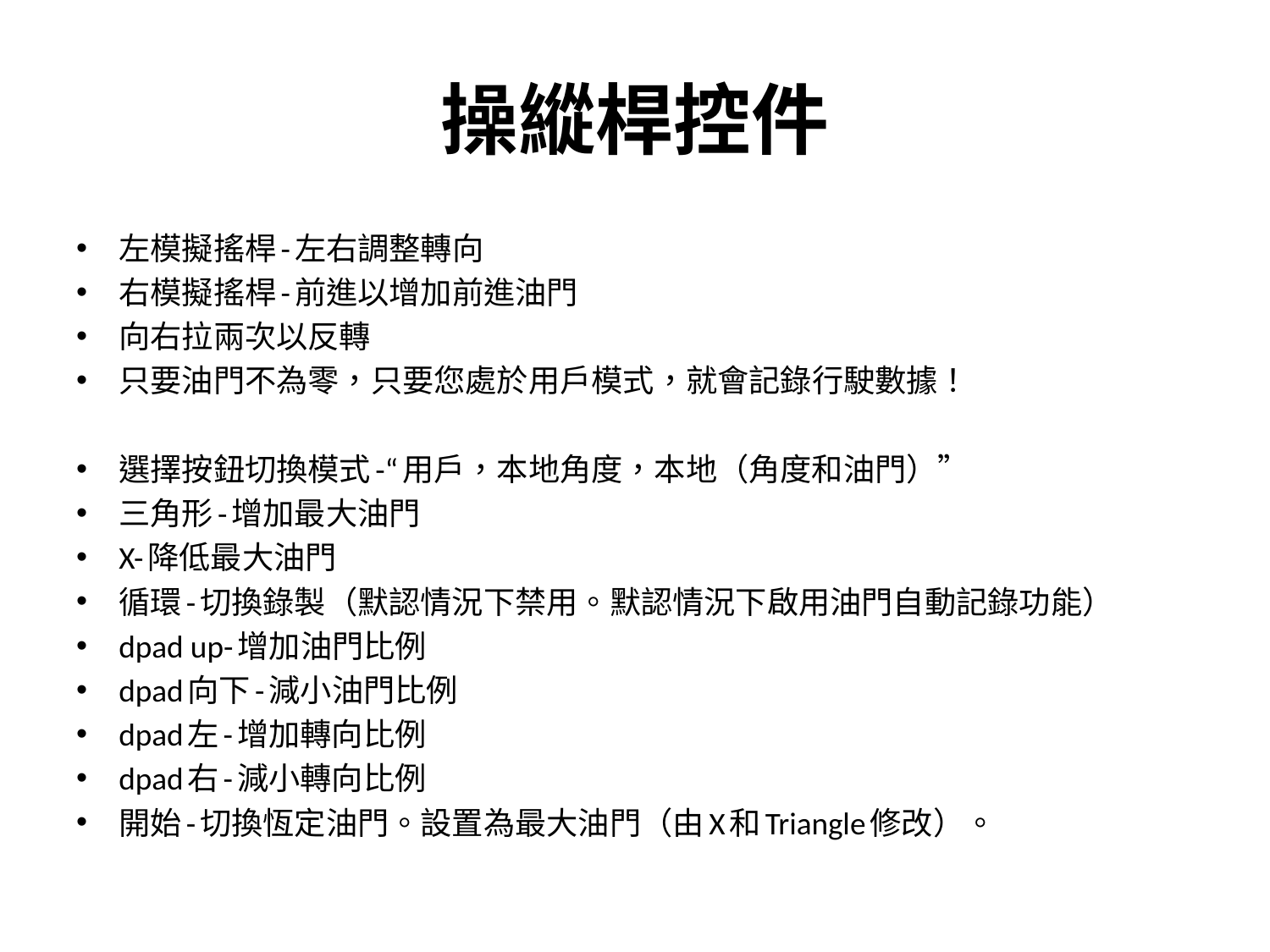

# 操縱桿控件
左模擬搖桿-左右調整轉向
右模擬搖桿-前進以增加前進油門
向右拉兩次以反轉
只要油門不為零，只要您處於用戶模式，就會記錄行駛數據！

選擇按鈕切換模式-“用戶，本地角度，本地（角度和油門）”
三角形-增加最大油門
X-降低最大油門
循環-切換錄製（默認情況下禁用。默認情況下啟用油門自動記錄功能）
dpad up-增加油門比例
dpad向下-減小油門比例
dpad左-增加轉向比例
dpad右-減小轉向比例
開始-切換恆定油門。設置為最大油門（由X和Triangle修改）。